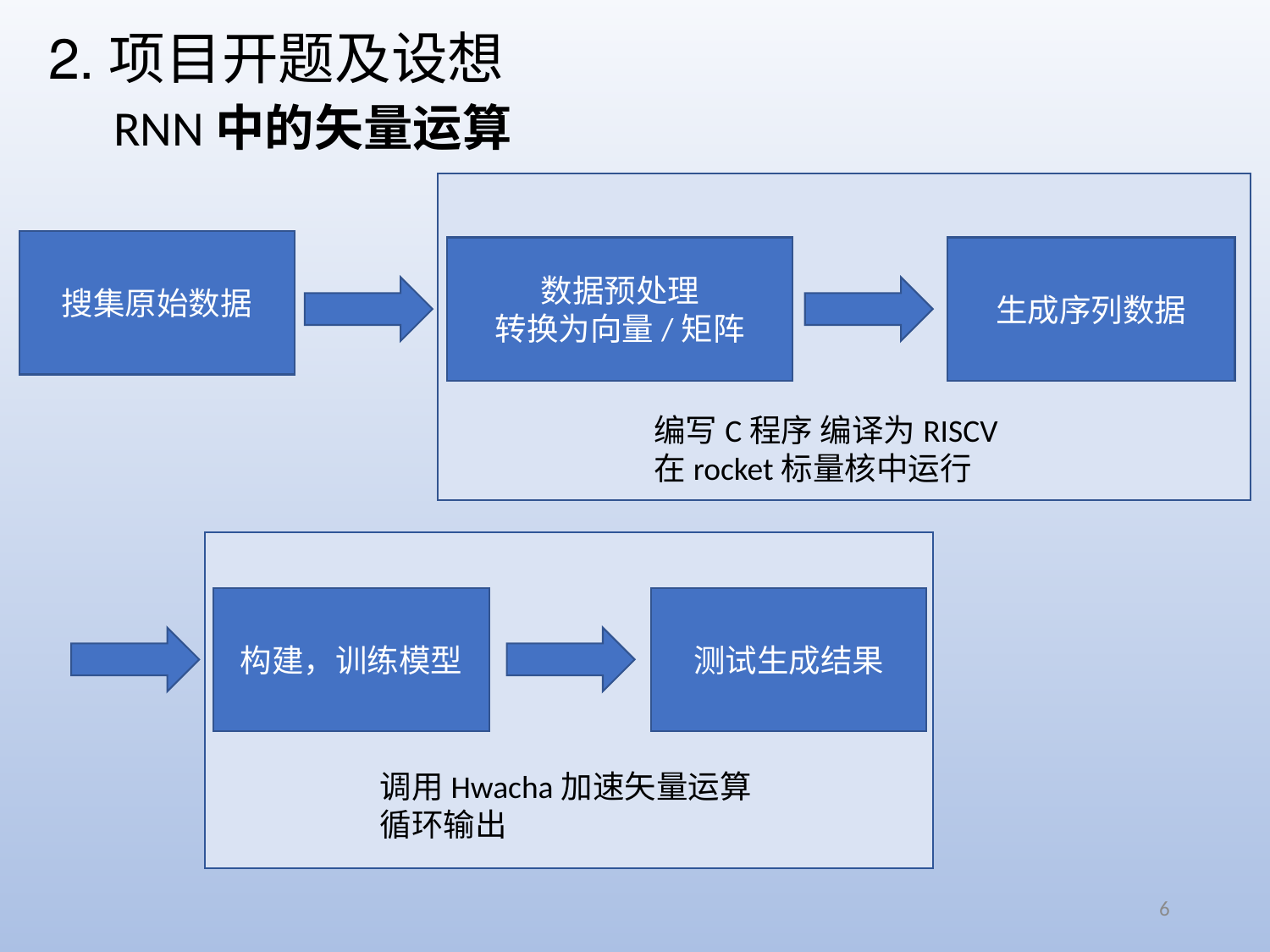

2.项目开题及设想
RNN中的矢量运算

搜集原始数据
数据预处理
转换为向量/矩阵
生成序列数据

编写C程序 编译为RISCV
在rocket标量核中运行

构建，训练模型
测试生成结果

调用Hwacha加速矢量运算
循环输出
6